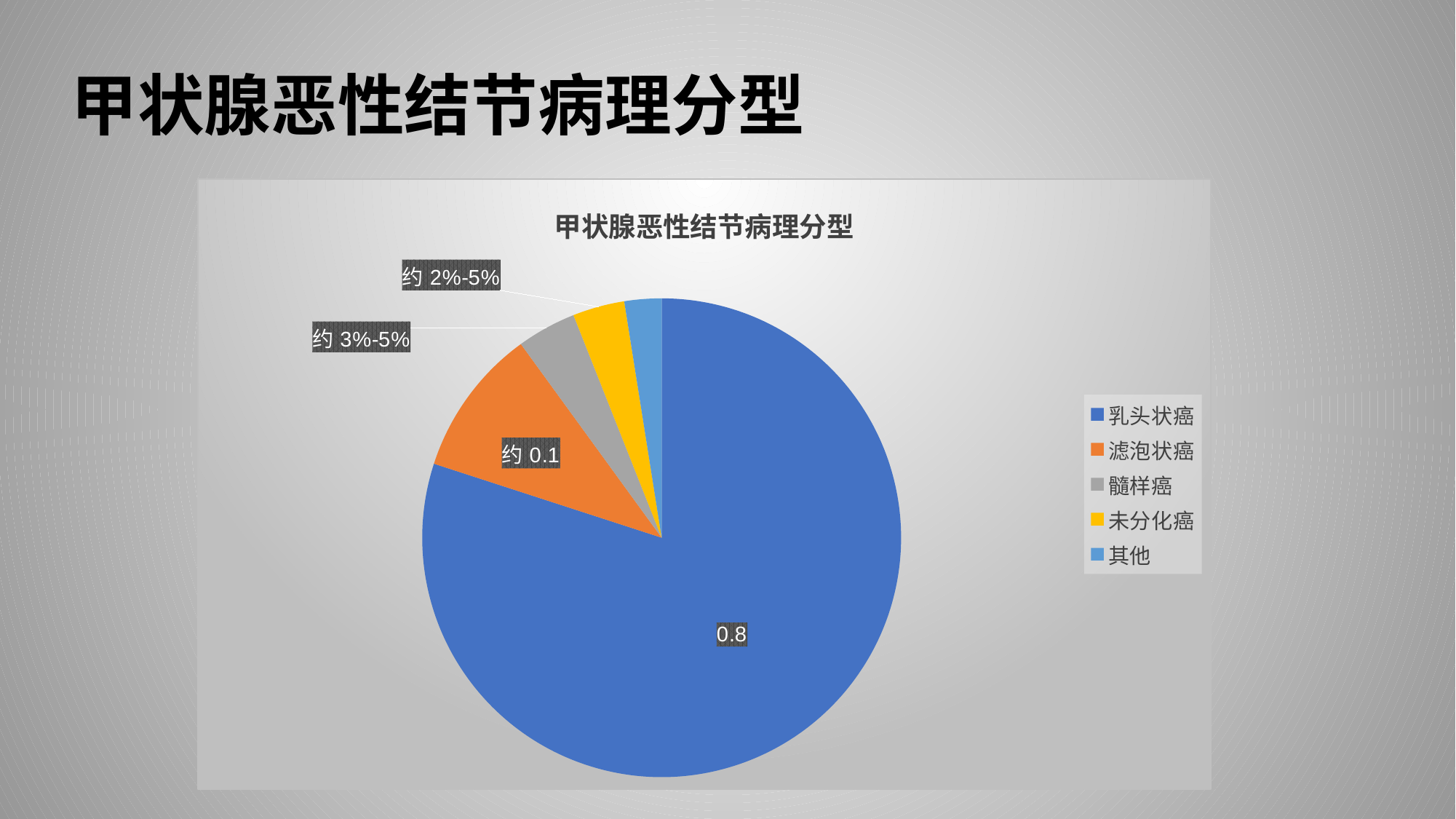

# 甲状腺恶性结节病理分型

### Chart: 甲状腺恶性结节病理分型

| Category |  |
|---|---|
| 乳头状癌 | 0.8 |
| 滤泡状癌 | 0.1 |
| 髓样癌 | 0.04 |
| 未分化癌 | 0.035 |
| 其他 | 0.025 |
滤泡状癌
约10%
约3-5%
约2-5%